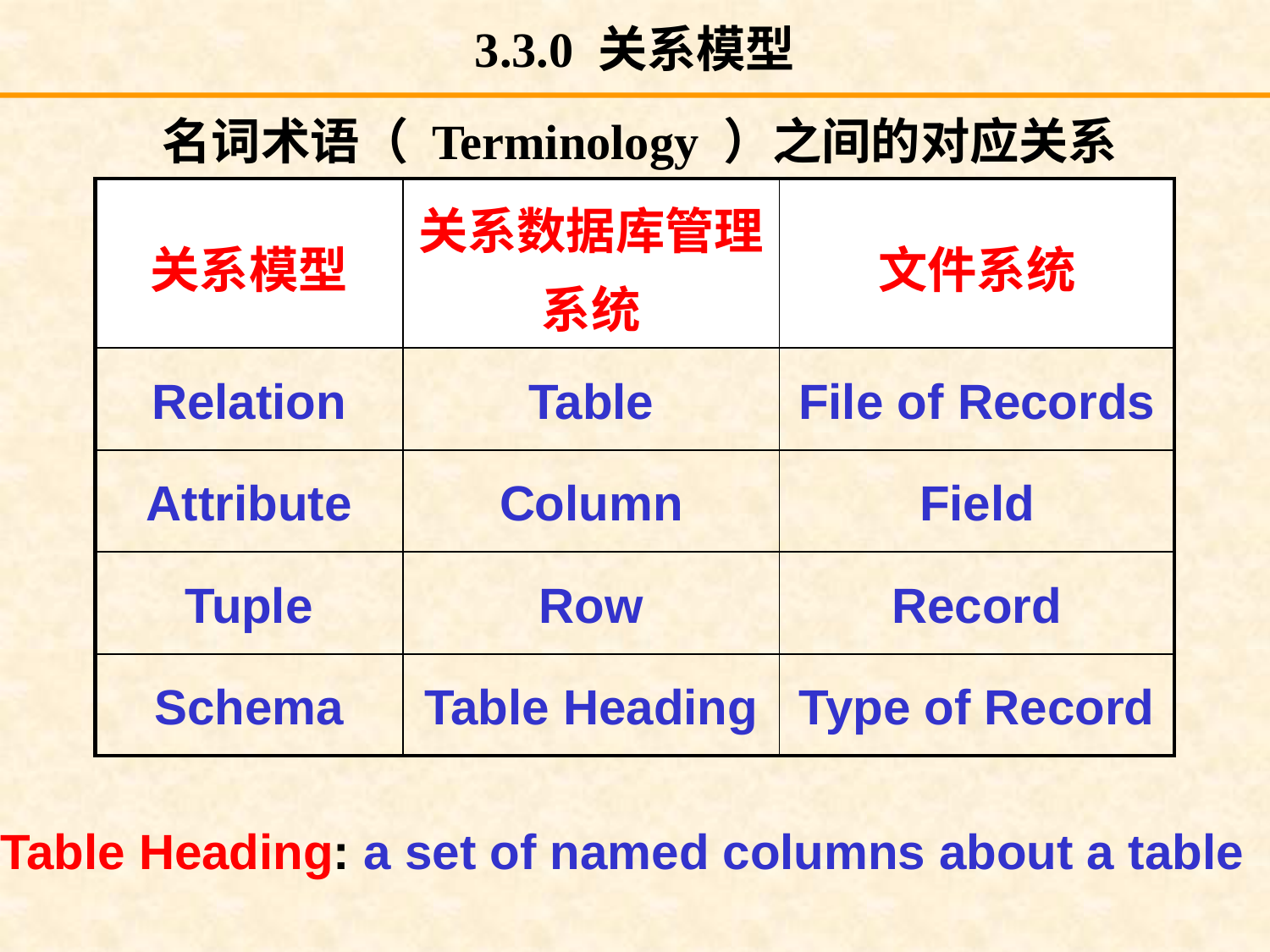

# 3.3.0 关系模型
名词术语（ Terminology ）之间的对应关系
| 关系模型 | 关系数据库管理系统 | 文件系统 |
| --- | --- | --- |
| Relation | Table | File of Records |
| Attribute | Column | Field |
| Tuple | Row | Record |
| Schema | Table Heading | Type of Record |
Table Heading: a set of named columns about a table